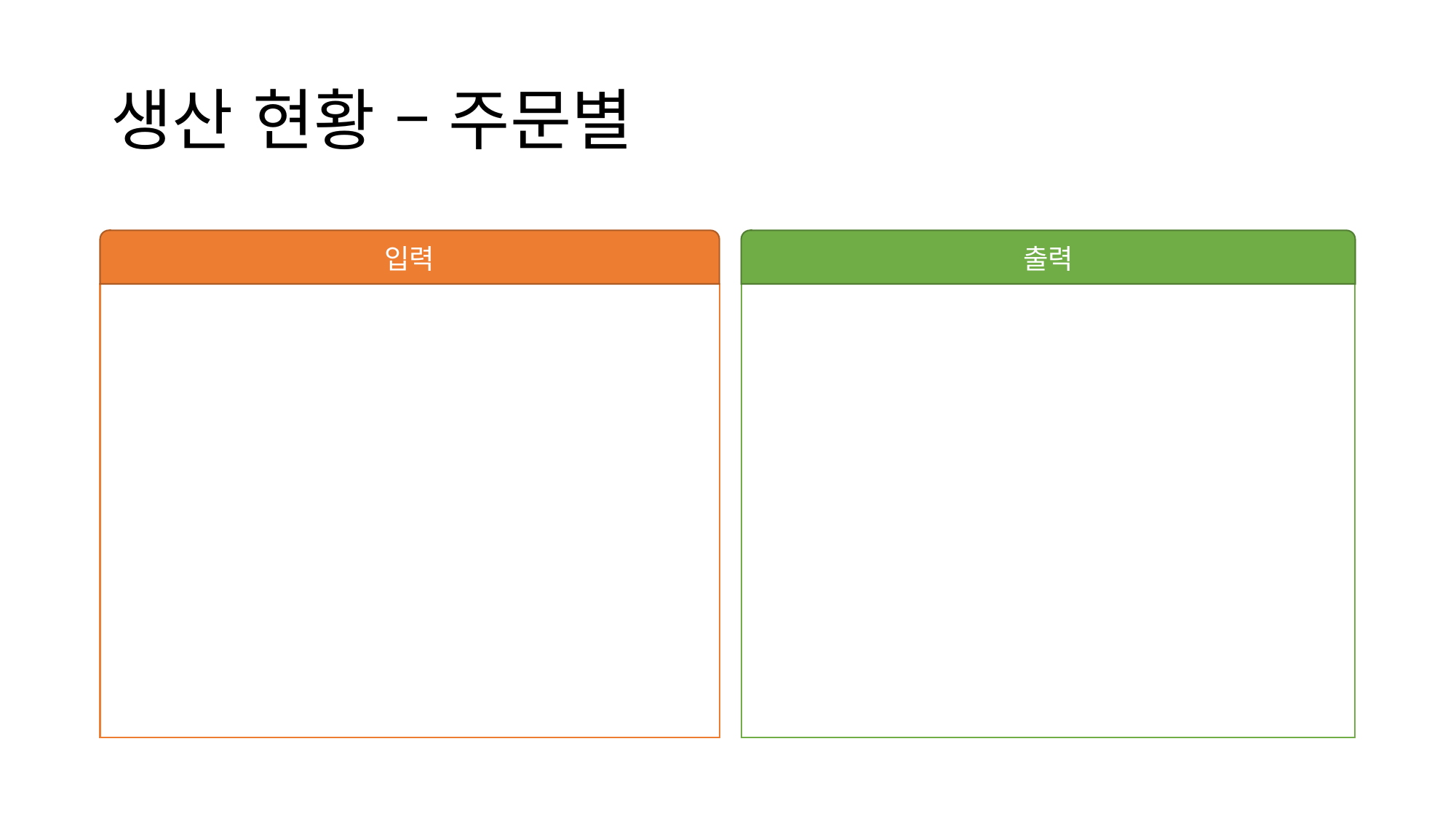

# 생산 현황 – 주문별
입력
출력